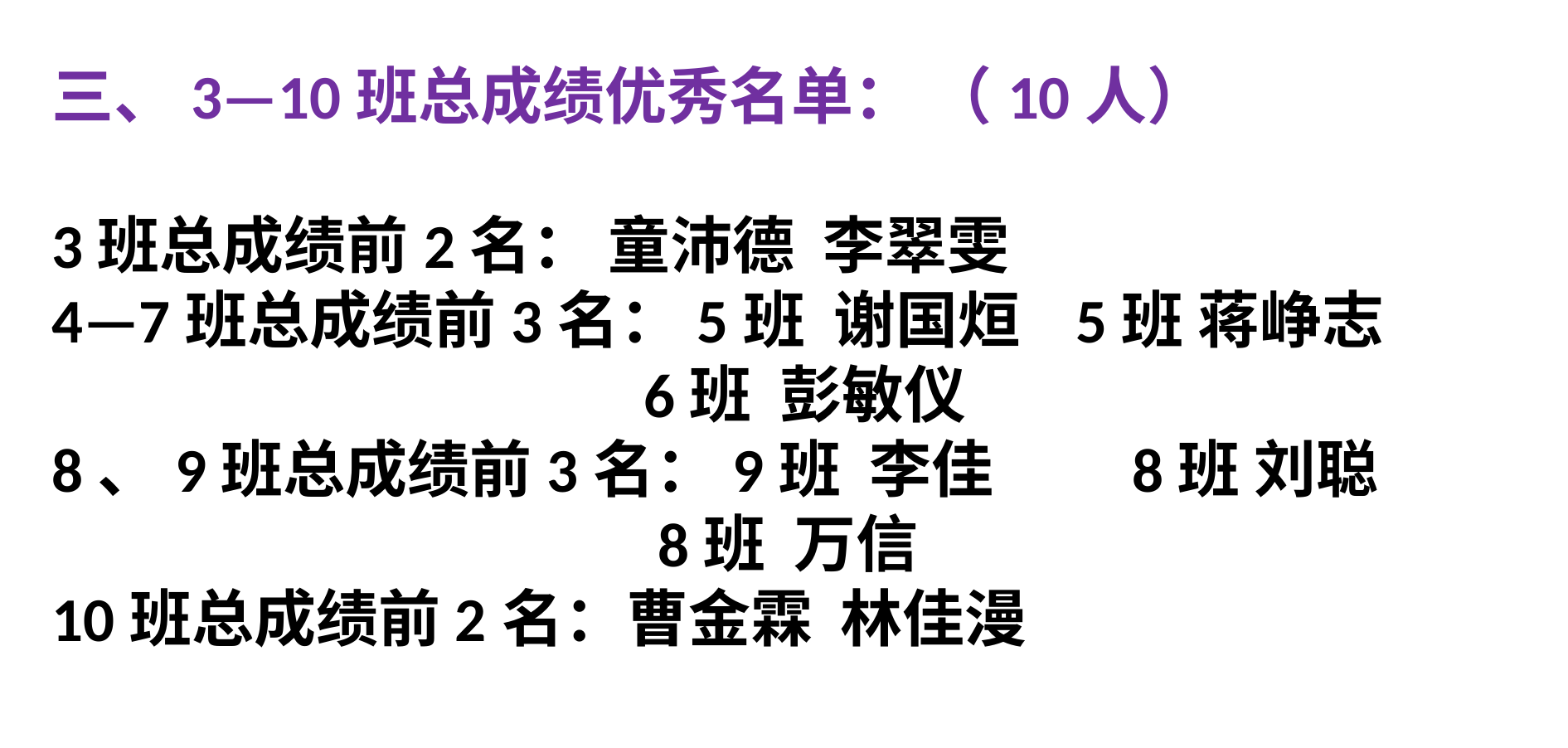

三、3—10班总成绩优秀名单： （10人）

3班总成绩前2名： 童沛德  李翠雯
4—7班总成绩前3名：5班  谢国烜	 5班 蒋峥志
                                          6班  彭敏仪
8、9班总成绩前3名：9班  李佳	     8班 刘聪
                                           8班  万信
10班总成绩前2名：曹金霖  林佳漫